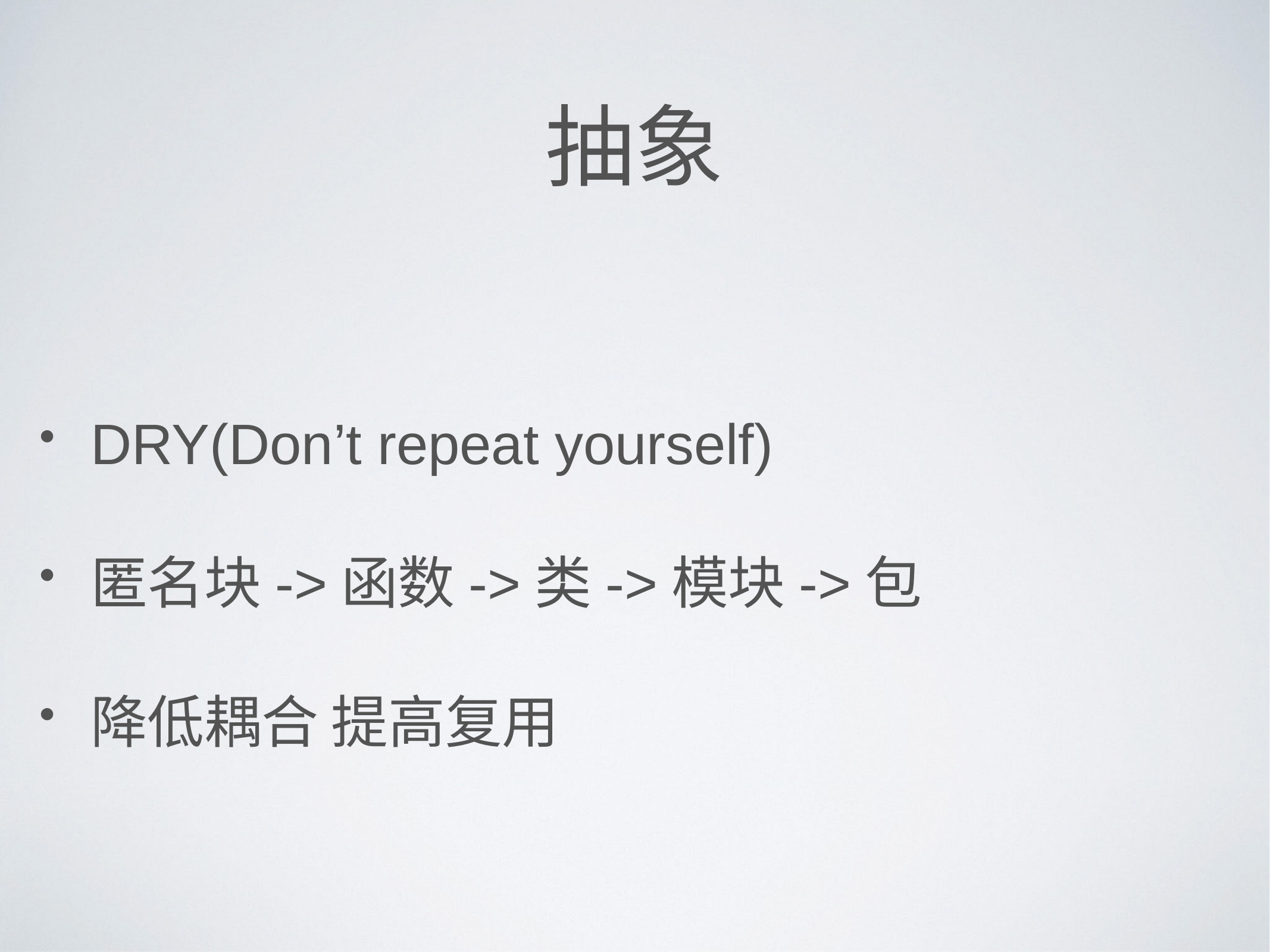

# 抽象
DRY(Don’t repeat yourself)
匿名块->函数->类->模块->包
降低耦合 提高复用